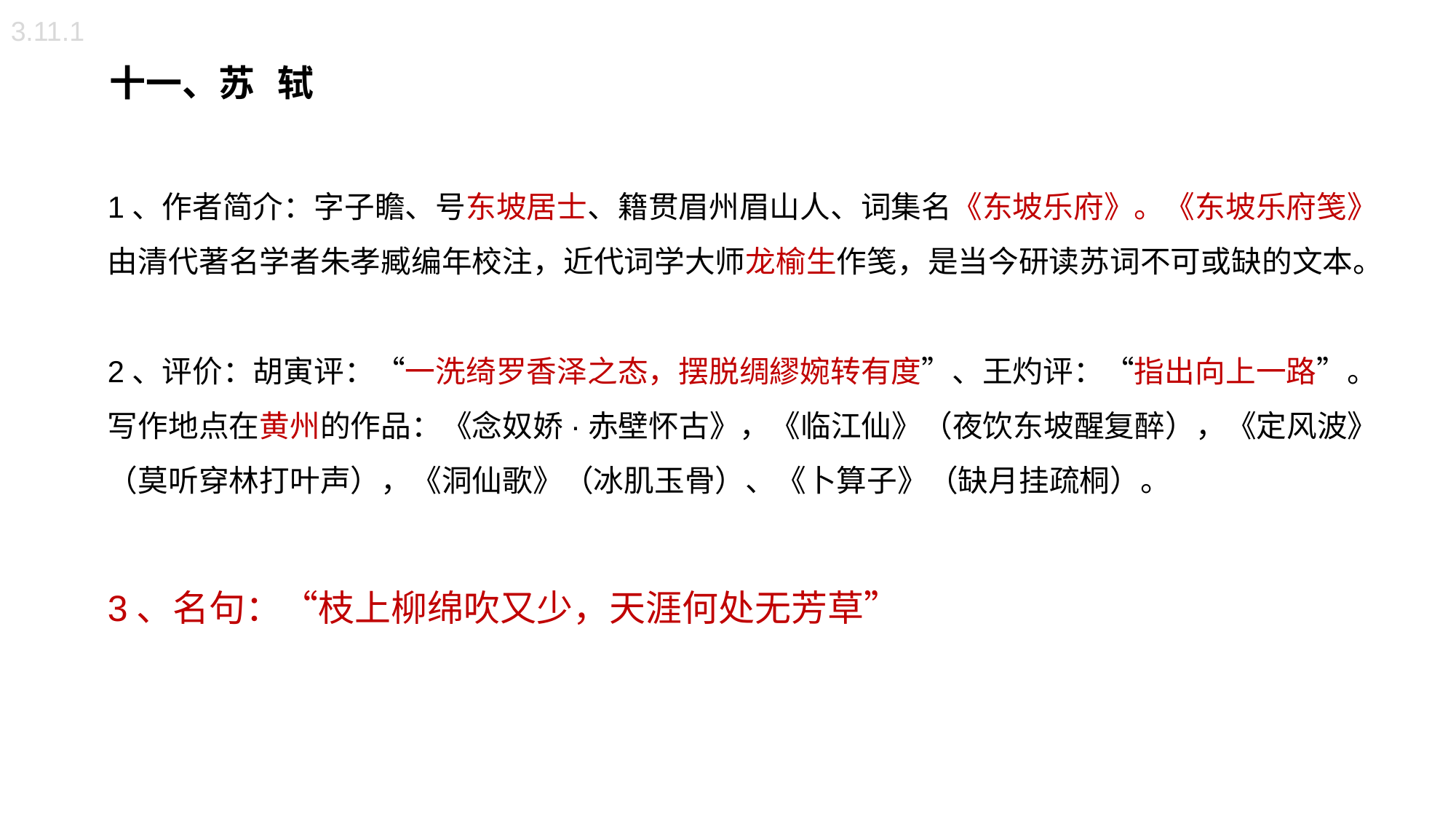

3.11.1
十一、苏	轼

1、作者简介：字子瞻、号东坡居士、籍贯眉州眉山人、词集名《东坡乐府》。《东坡乐府笺》由清代著名学者朱孝臧编年校注，近代词学大师龙榆生作笺，是当今研读苏词不可或缺的文本。

2、评价：胡寅评：“一洗绮罗香泽之态，摆脱绸繆婉转有度”、王灼评：“指出向上一路”。写作地点在黄州的作品：《念奴娇·赤壁怀古》，《临江仙》（夜饮东坡醒复醉），《定风波》（莫听穿林打叶声），《洞仙歌》（冰肌玉骨）、《卜算子》（缺月挂疏桐）。

3、名句：“枝上柳绵吹又少，天涯何处无芳草”